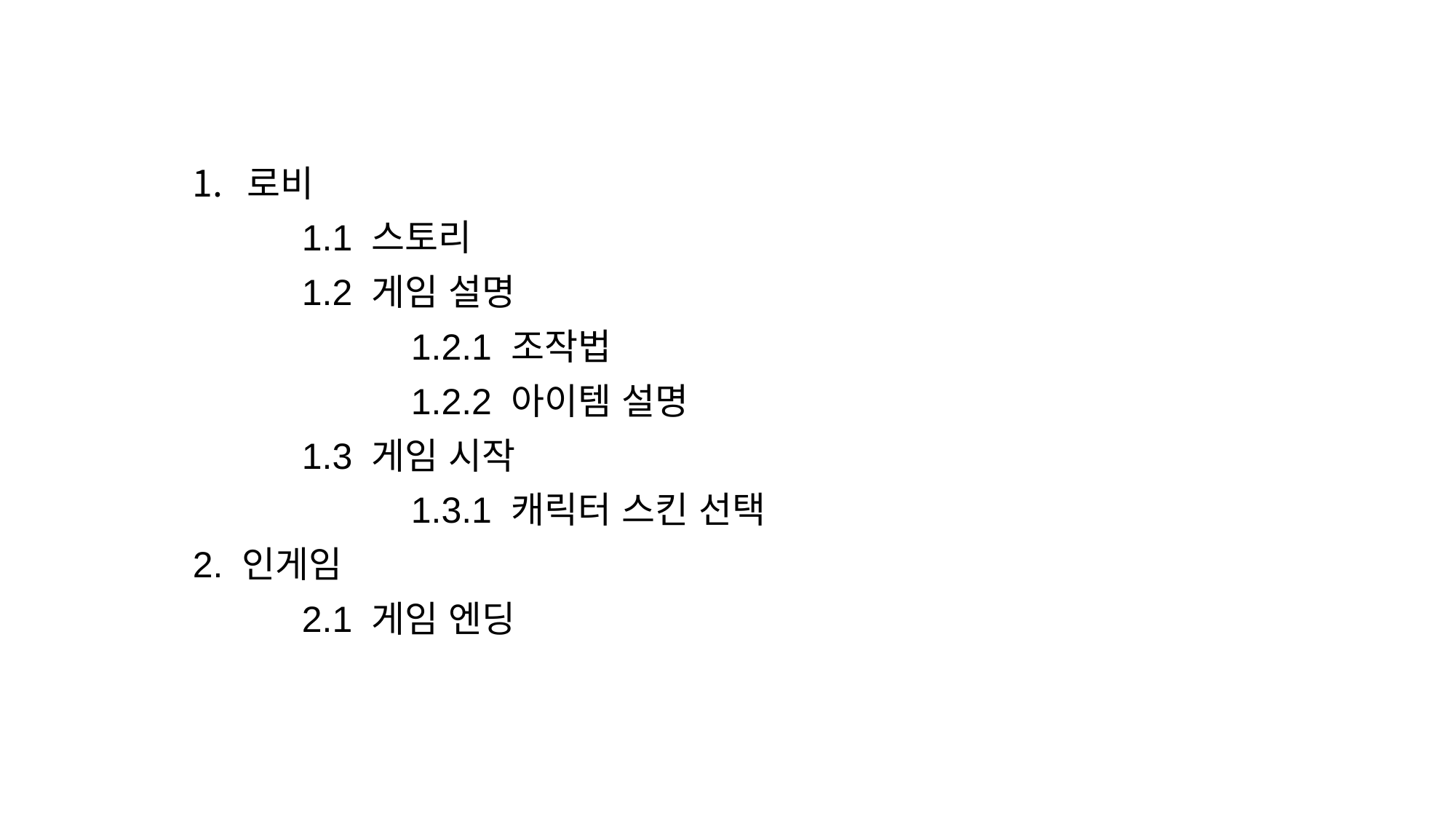

로비
	1.1 스토리
	1.2 게임 설명
		1.2.1 조작법
		1.2.2 아이템 설명
	1.3 게임 시작
		1.3.1 캐릭터 스킨 선택
2. 인게임
	2.1 게임 엔딩